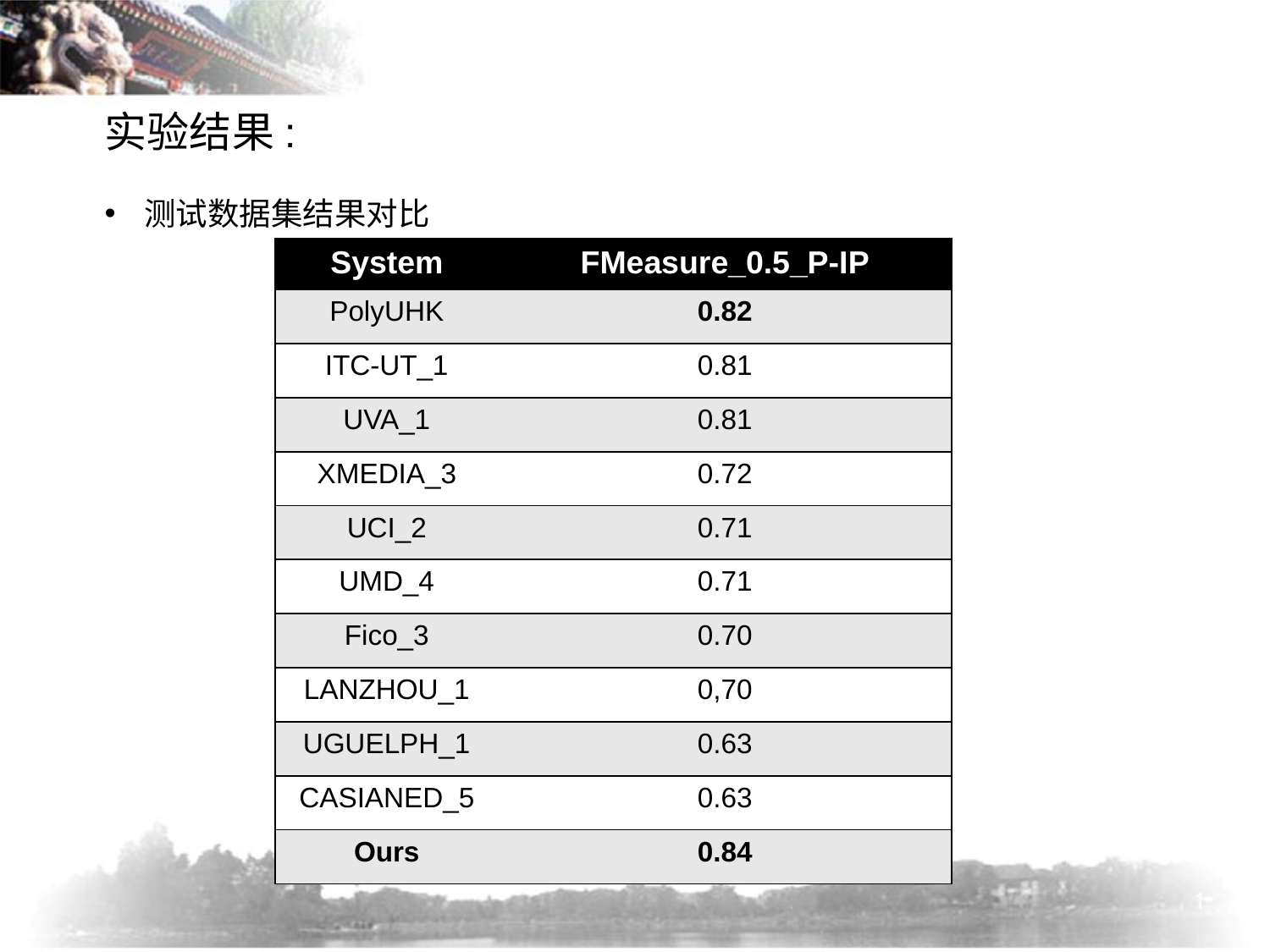

# 实验结果:
测试数据集结果对比
| System | FMeasure\_0.5\_P-IP |
| --- | --- |
| PolyUHK | 0.82 |
| ITC-UT\_1 | 0.81 |
| UVA\_1 | 0.81 |
| XMEDIA\_3 | 0.72 |
| UCI\_2 | 0.71 |
| UMD\_4 | 0.71 |
| Fico\_3 | 0.70 |
| LANZHOU\_1 | 0,70 |
| UGUELPH\_1 | 0.63 |
| CASIANED\_5 | 0.63 |
| Ours | 0.84 |